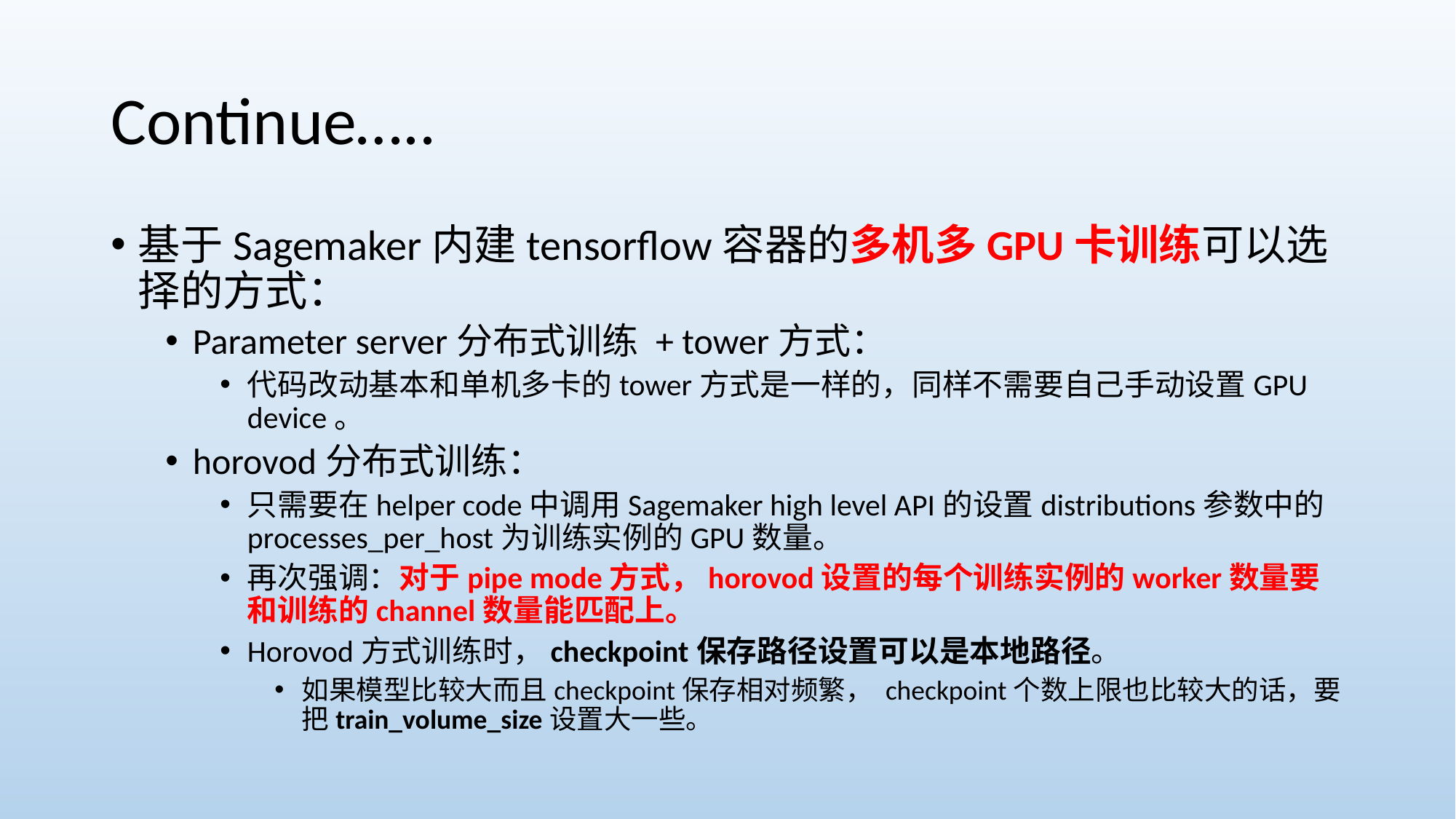

# Continue…..
基于Sagemaker内建tensorflow容器的多机多GPU卡训练可以选择的方式：
Parameter server分布式训练 + tower方式：
代码改动基本和单机多卡的tower方式是一样的，同样不需要自己手动设置GPU device。
horovod分布式训练：
只需要在helper code中调用Sagemaker high level API的设置distributions参数中的processes_per_host为训练实例的GPU数量。
再次强调：对于pipe mode方式，horovod设置的每个训练实例的worker数量要和训练的channel数量能匹配上。
Horovod方式训练时，checkpoint保存路径设置可以是本地路径。
如果模型比较大而且checkpoint保存相对频繁， checkpoint个数上限也比较大的话，要把train_volume_size设置大一些。